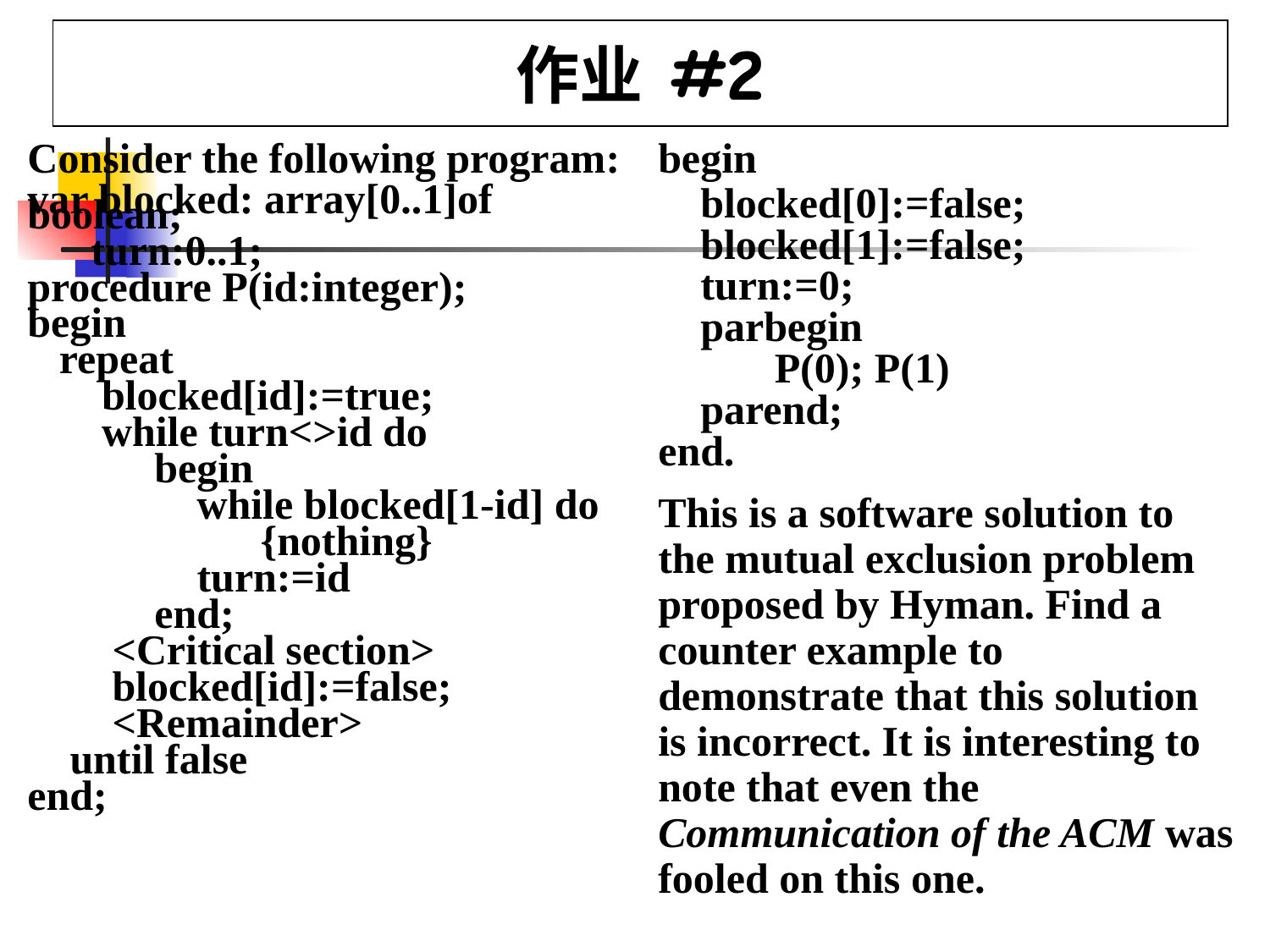

作业 #2
Consider the following program:
var blocked: array[0..1]of boolean;
      turn:0..1;
procedure P(id:integer);
begin
   repeat
       blocked[id]:=true;
       while turn<>id do
            begin
                while blocked[1-id] do
                      {nothing}
                turn:=id
            end;
        <Critical section>
        blocked[id]:=false;
        <Remainder>
    until false
end;

begin
    blocked[0]:=false;
    blocked[1]:=false;
    turn:=0;
    parbegin
           P(0); P(1)
    parend;
end.
This is a software solution to the mutual exclusion problem proposed by Hyman. Find a counter example to demonstrate that this solution is incorrect. It is interesting to note that even the Communication of the ACM was fooled on this one.